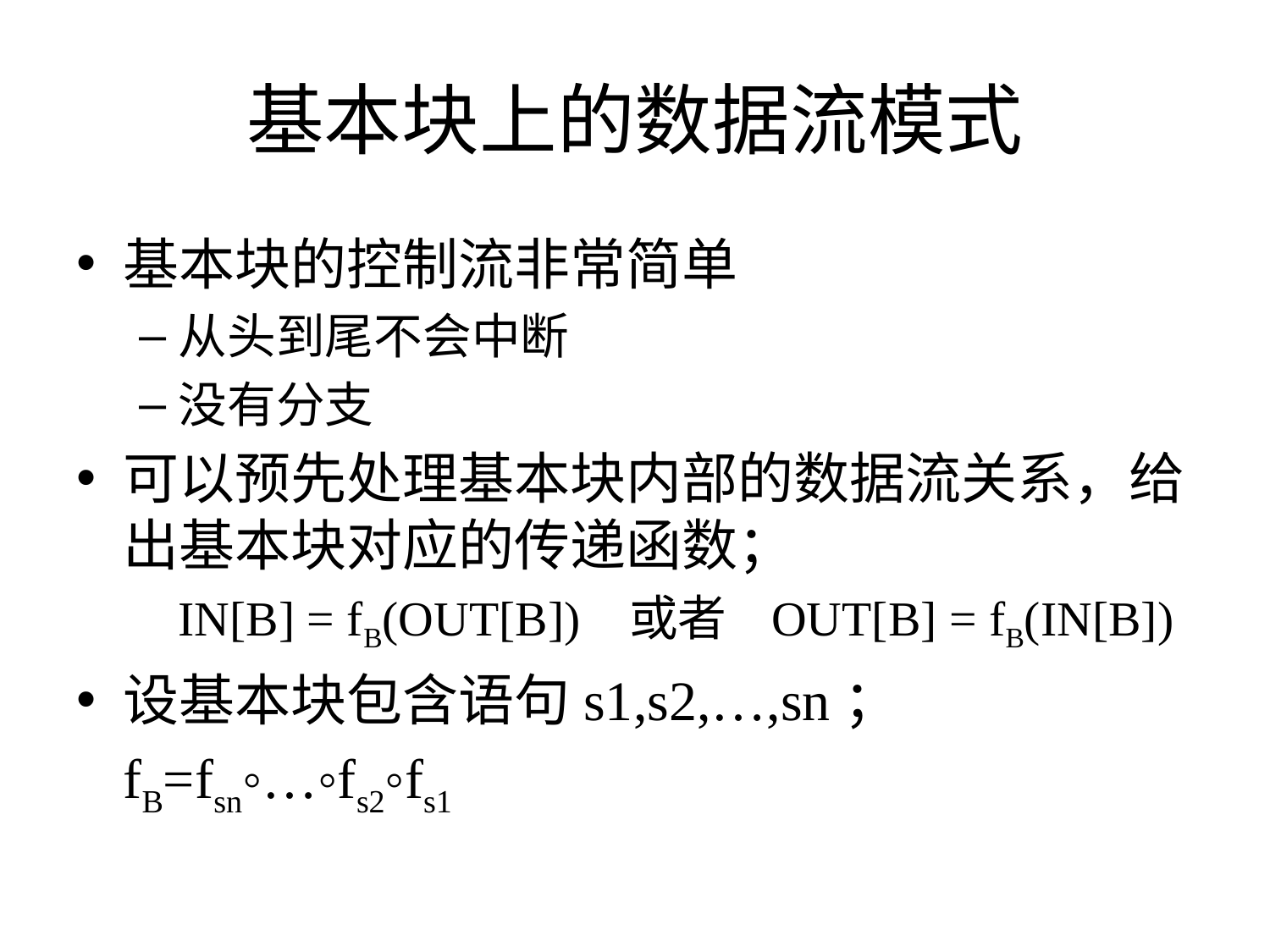

# 基本块上的数据流模式
基本块的控制流非常简单
从头到尾不会中断
没有分支
可以预先处理基本块内部的数据流关系，给出基本块对应的传递函数；
		IN[B] = fB(OUT[B])   或者   OUT[B] = fB(IN[B])
设基本块包含语句s1,s2,…,sn；
				fB=fsn◦…◦fs2◦fs1